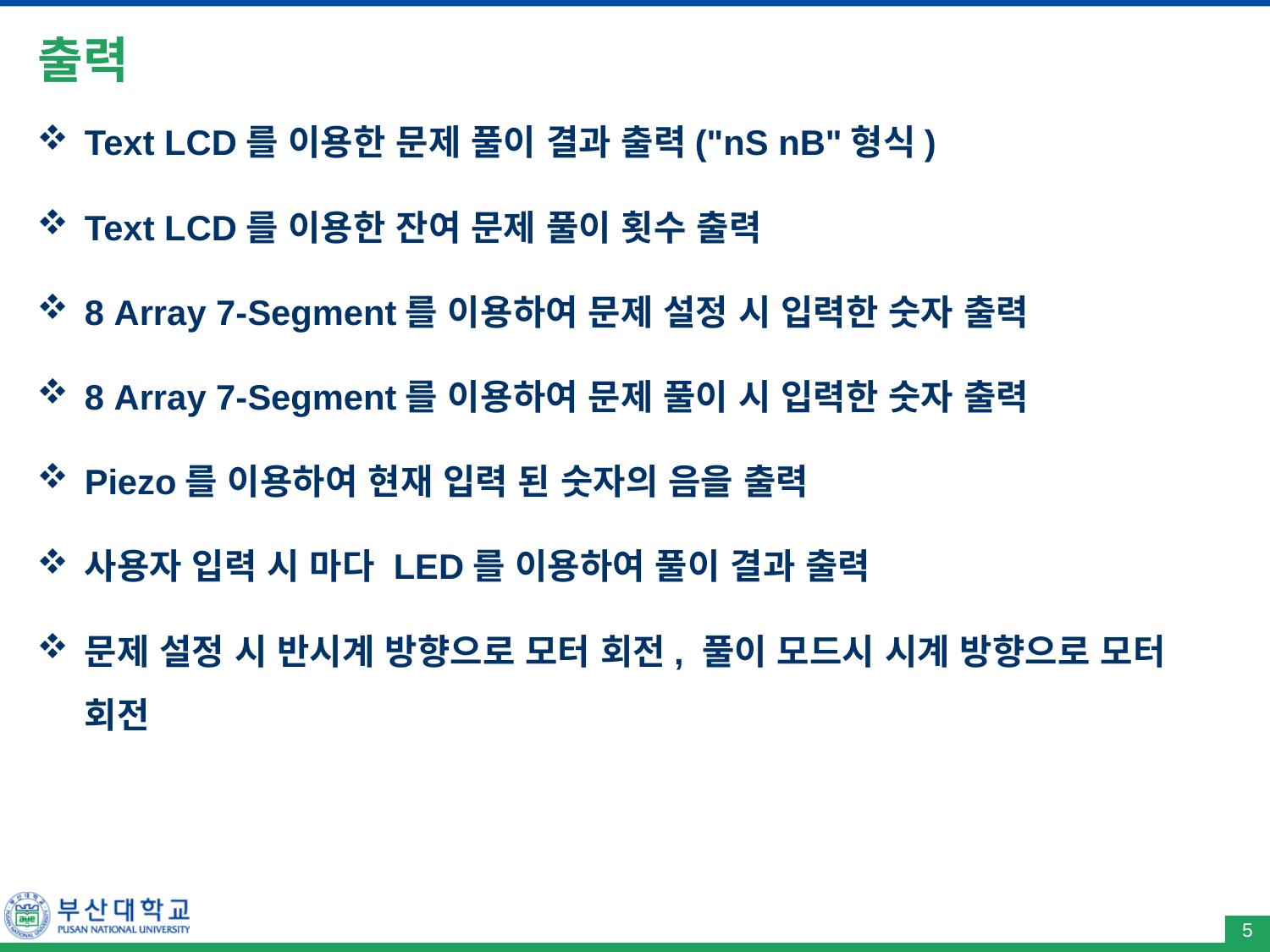

# 출력

Text LCD를 이용한 문제 풀이 결과 출력("nS nB"형식)
Text LCD를 이용한 잔여 문제 풀이 횟수 출력
8 Array 7-Segment를 이용하여 문제 설정 시 입력한 숫자 출력
8 Array 7-Segment를 이용하여 문제 풀이 시 입력한 숫자 출력
Piezo를 이용하여 현재 입력 된 숫자의 음을 출력
사용자 입력 시 마다 LED를 이용하여 풀이 결과 출력
문제 설정 시 반시계 방향으로 모터 회전, 풀이 모드시 시계 방향으로 모터 회전

5